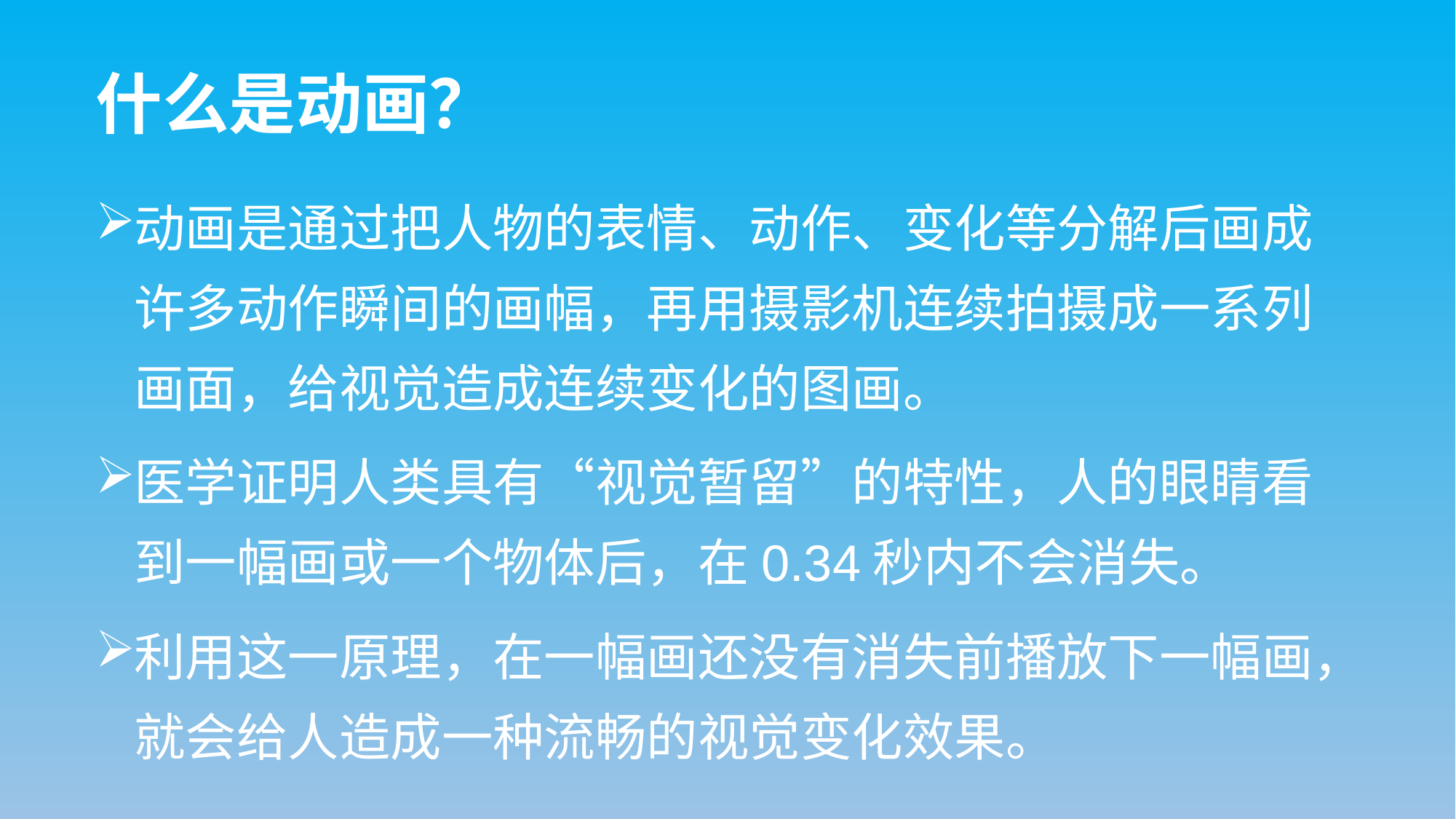

# 什么是动画？
动画是通过把人物的表情、动作、变化等分解后画成许多动作瞬间的画幅，再用摄影机连续拍摄成一系列画面，给视觉造成连续变化的图画。
医学证明人类具有“视觉暂留”的特性，人的眼睛看到一幅画或一个物体后，在0.34秒内不会消失。
利用这一原理，在一幅画还没有消失前播放下一幅画，就会给人造成一种流畅的视觉变化效果。